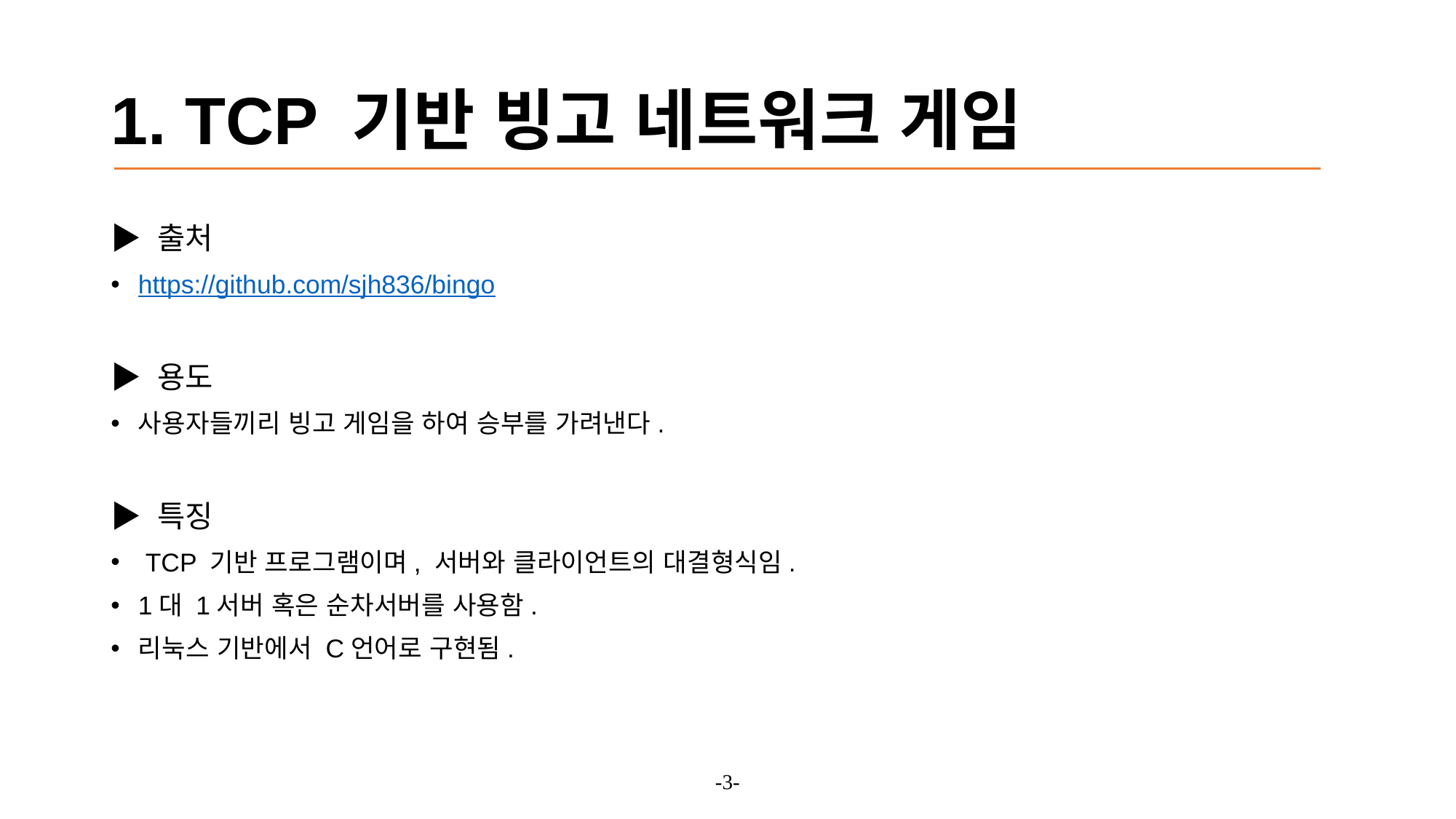

# 1. TCP 기반 빙고 네트워크 게임
▶ 출처
https://github.com/sjh836/bingo

▶ 용도
사용자들끼리 빙고 게임을 하여 승부를 가려낸다.

▶ 특징
 TCP 기반 프로그램이며, 서버와 클라이언트의 대결형식임.
1대 1서버 혹은 순차서버를 사용함.
리눅스 기반에서 C언어로 구현됨.

-3-